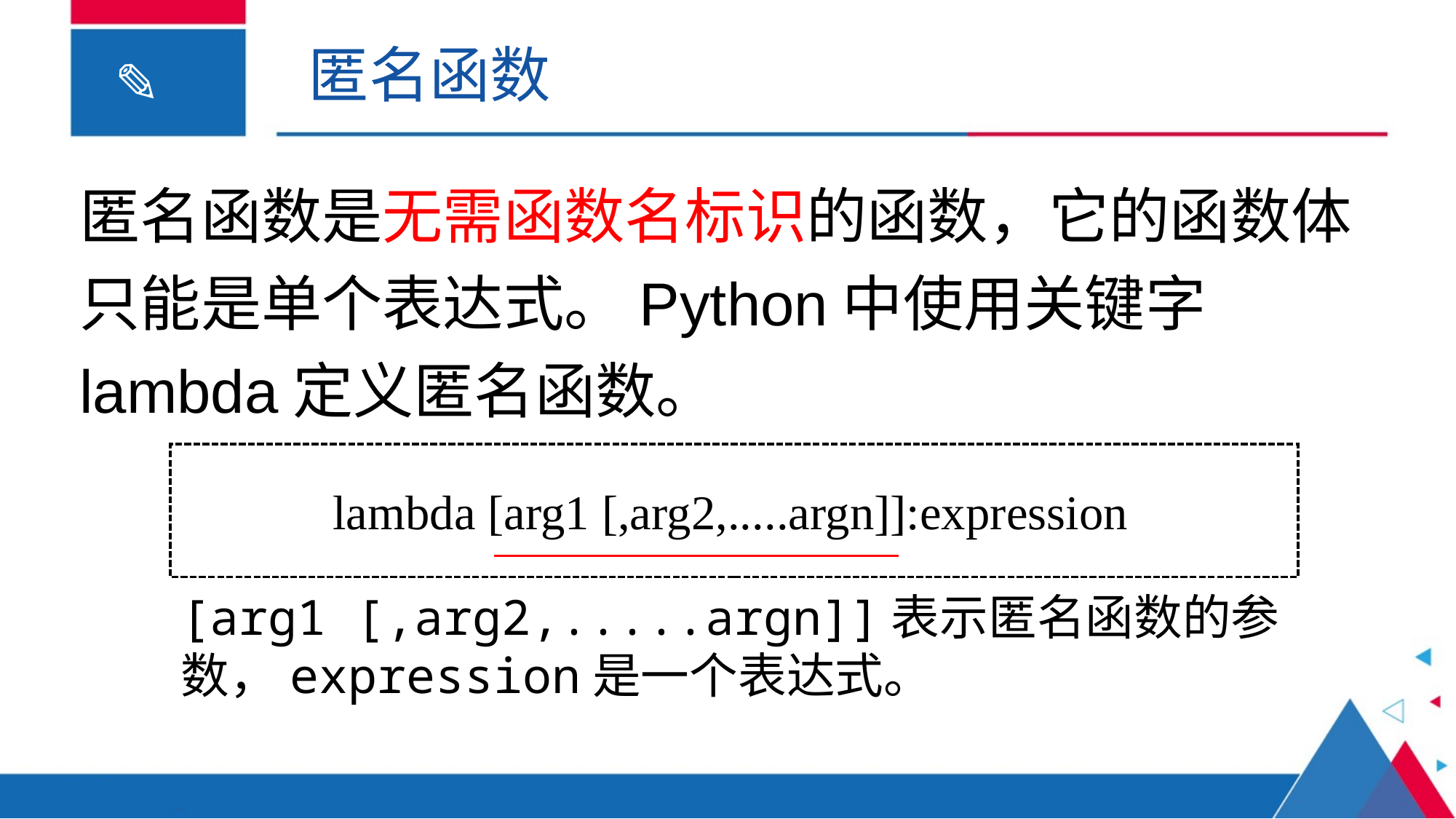

匿名函数
匿名函数是无需函数名标识的函数，它的函数体只能是单个表达式。Python中使用关键字lambda定义匿名函数。

lambda [arg1 [,arg2,.....argn]]:expression
[arg1 [,arg2,.....argn]]表示匿名函数的参数，expression是一个表达式。